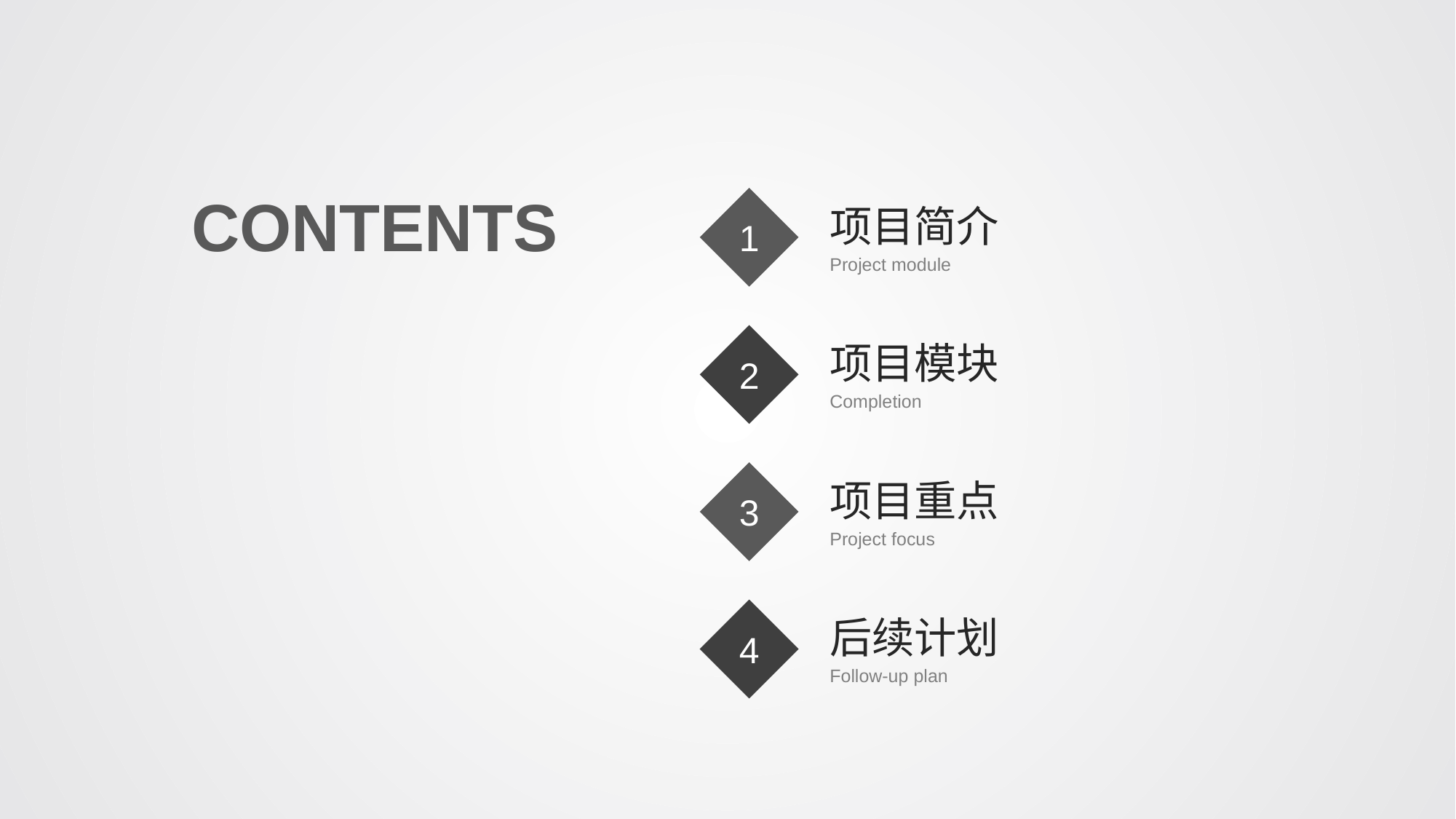

CONTENTS
1
项目简介
Project module
2
项目模块
Completion
3
项目重点
Project focus
4
后续计划
Follow-up plan